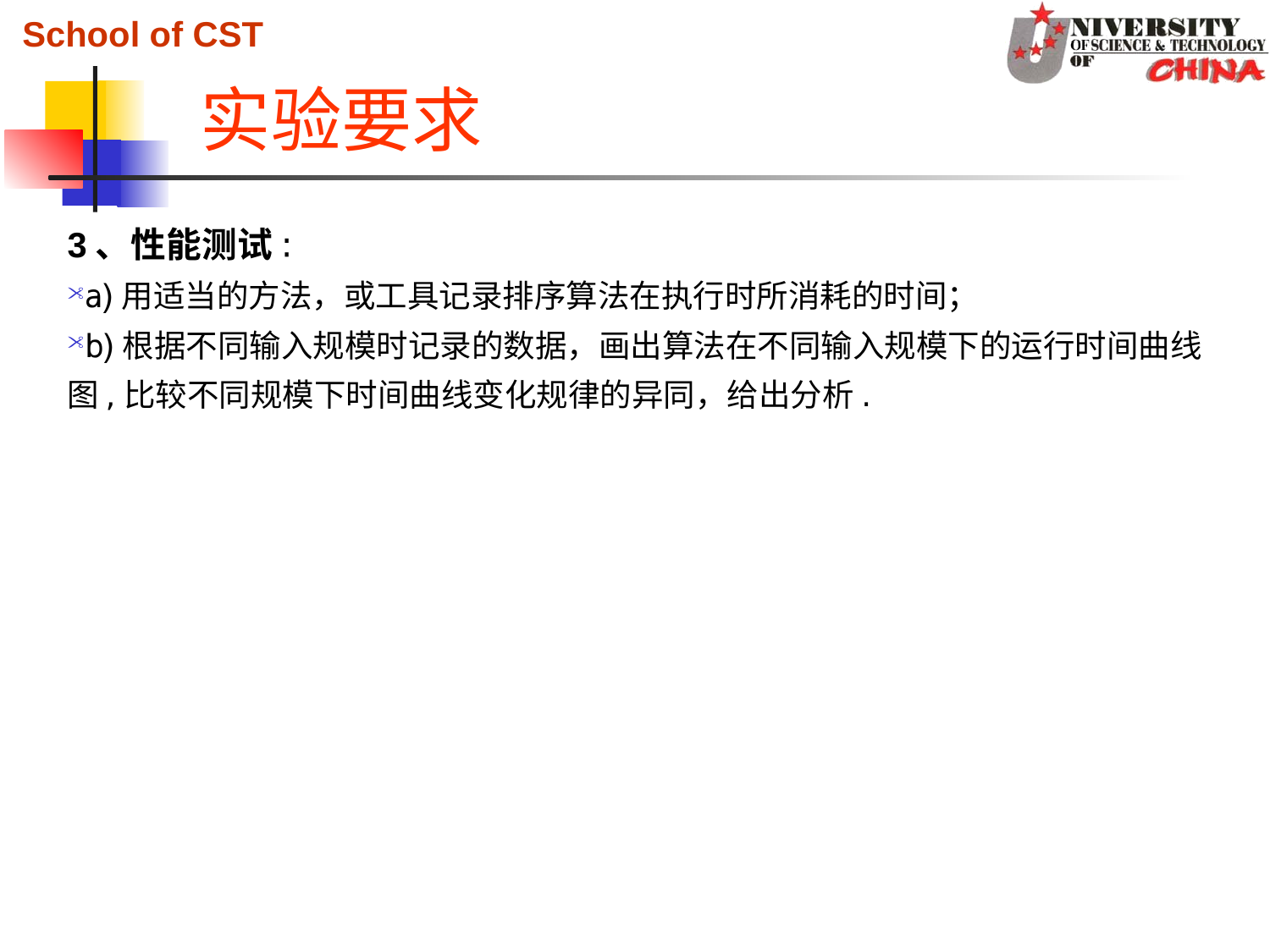

# 实验要求
3、性能测试:
a)用适当的方法，或工具记录排序算法在执行时所消耗的时间；
b)根据不同输入规模时记录的数据，画出算法在不同输入规模下的运行时间曲线图,比较不同规模下时间曲线变化规律的异同，给出分析.